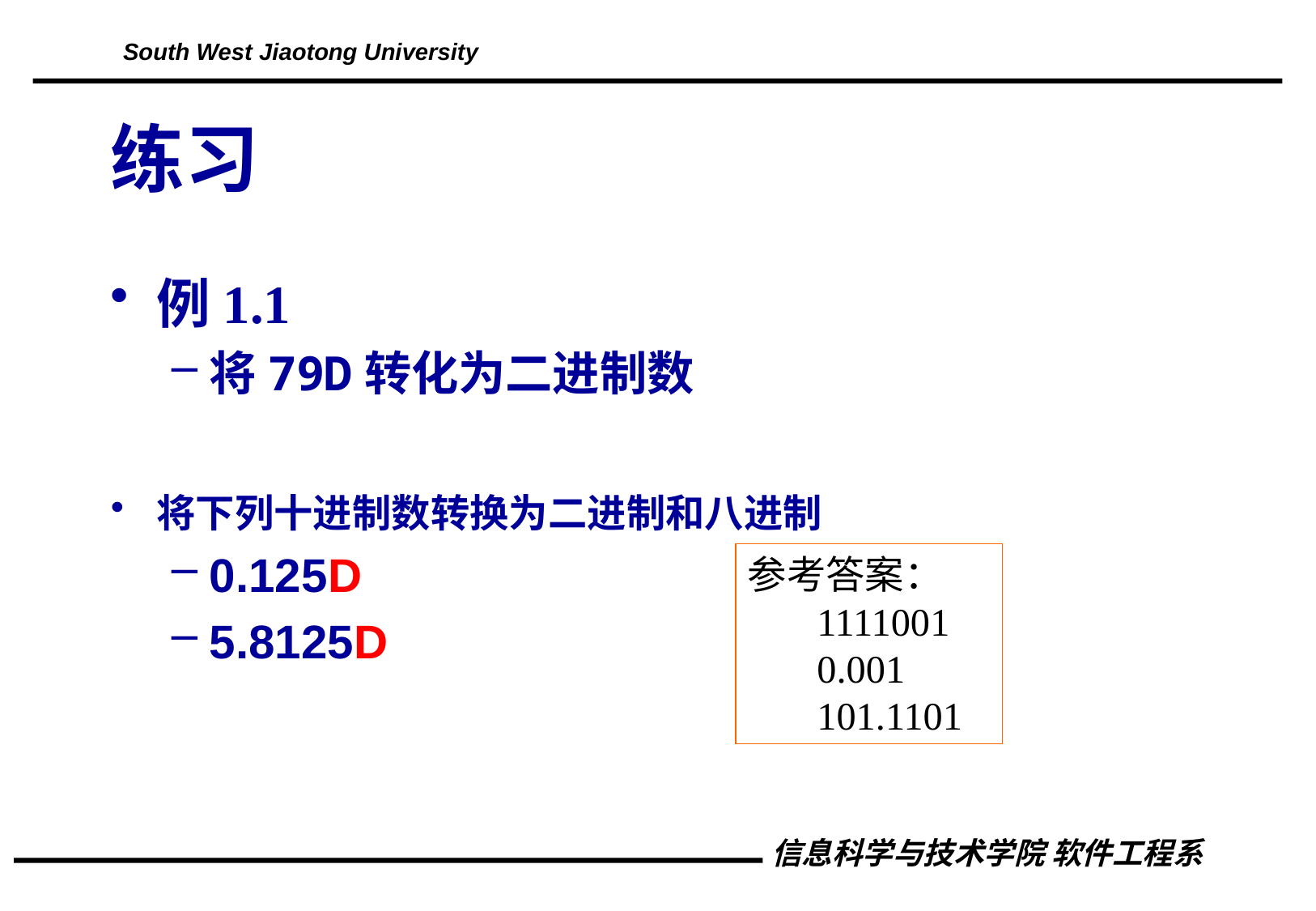

# 练习
例1.1
将79D转化为二进制数

将下列十进制数转换为二进制和八进制
0.125D
5.8125D

参考答案：
       1111001
       0.001
       101.1101